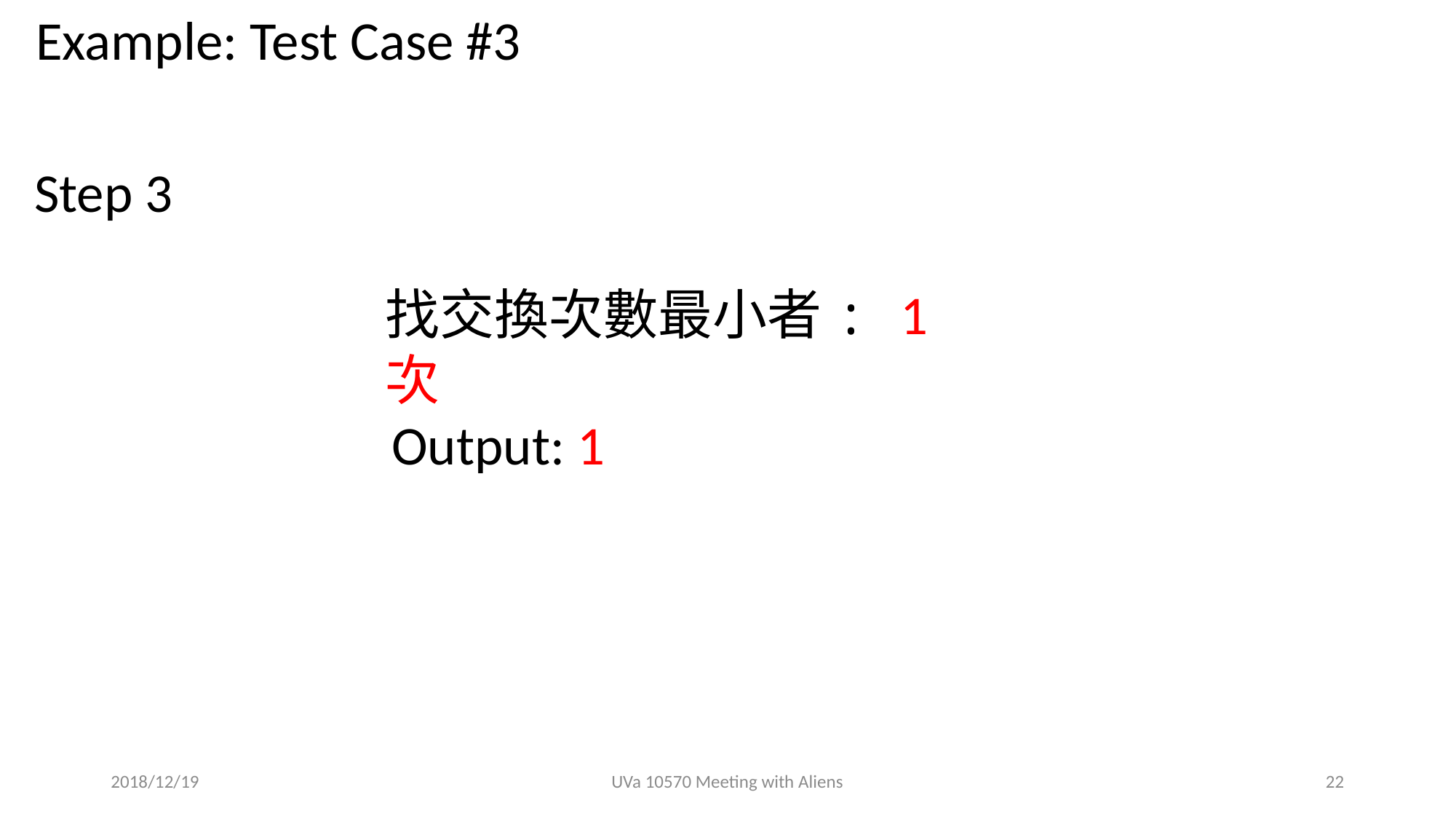

Example: Test Case #3
Step 3
找交換次數最小者: 1 次
Output: 1
2018/12/19
UVa 10570 Meeting with Aliens
22